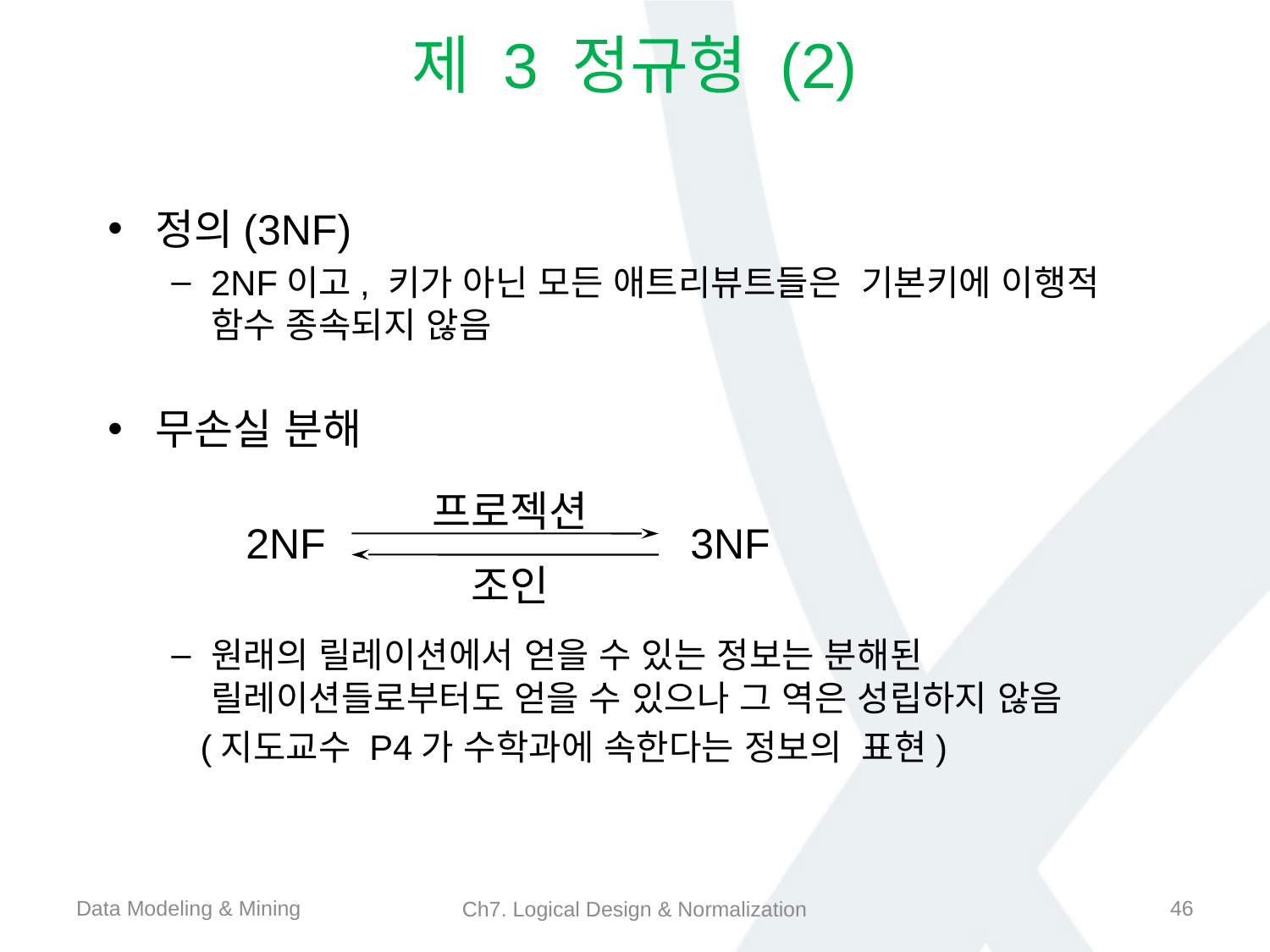

# 제 3 정규형 (2)
정의(3NF)
2NF이고, 키가 아닌 모든 애트리뷰트들은  기본키에 이행적 함수 종속되지 않음

무손실 분해

원래의 릴레이션에서 얻을 수 있는 정보는 분해된 릴레이션들로부터도 얻을 수 있으나 그 역은 성립하지 않음
   (지도교수 P4가 수학과에 속한다는 정보의  표현)

프로젝션
2NF
3NF

조인

Data Modeling & Mining
46
Ch7. Logical Design & Normalization